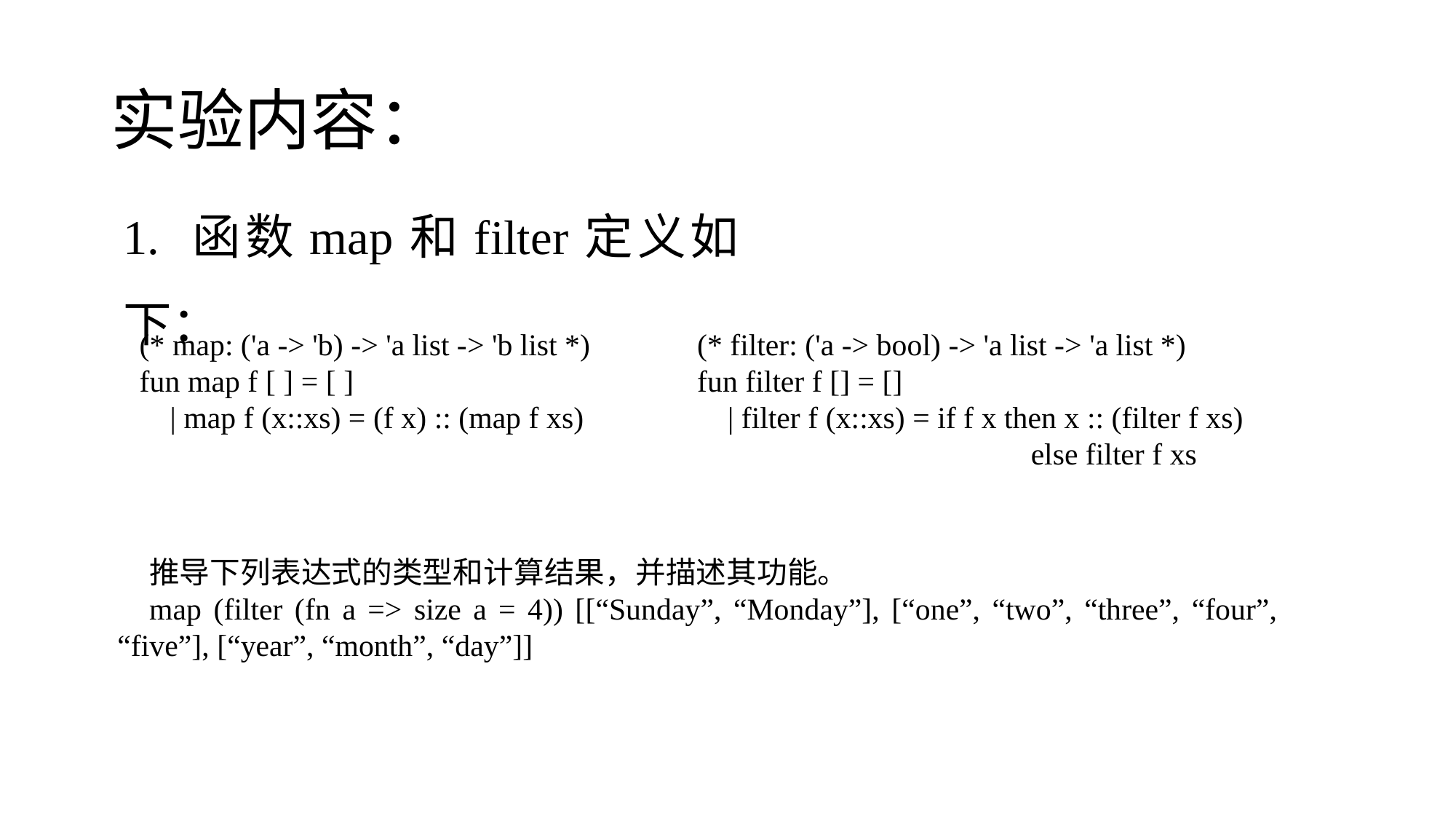

# 实验内容：
1. 函数map和filter定义如下：
(* map: ('a -> 'b) -> 'a list -> 'b list *)
fun map f [ ] = [ ]
    | map f (x::xs) = (f x) :: (map f xs)
(* filter: ('a -> bool) -> 'a list -> 'a list *)
fun filter f [] = []
    | filter f (x::xs) = if f x then x :: (filter f xs)
			     else filter f xs
推导下列表达式的类型和计算结果，并描述其功能。
map (filter (fn a => size a = 4)) [[“Sunday”, “Monday”], [“one”, “two”, “three”, “four”, “five”], [“year”, “month”, “day”]]